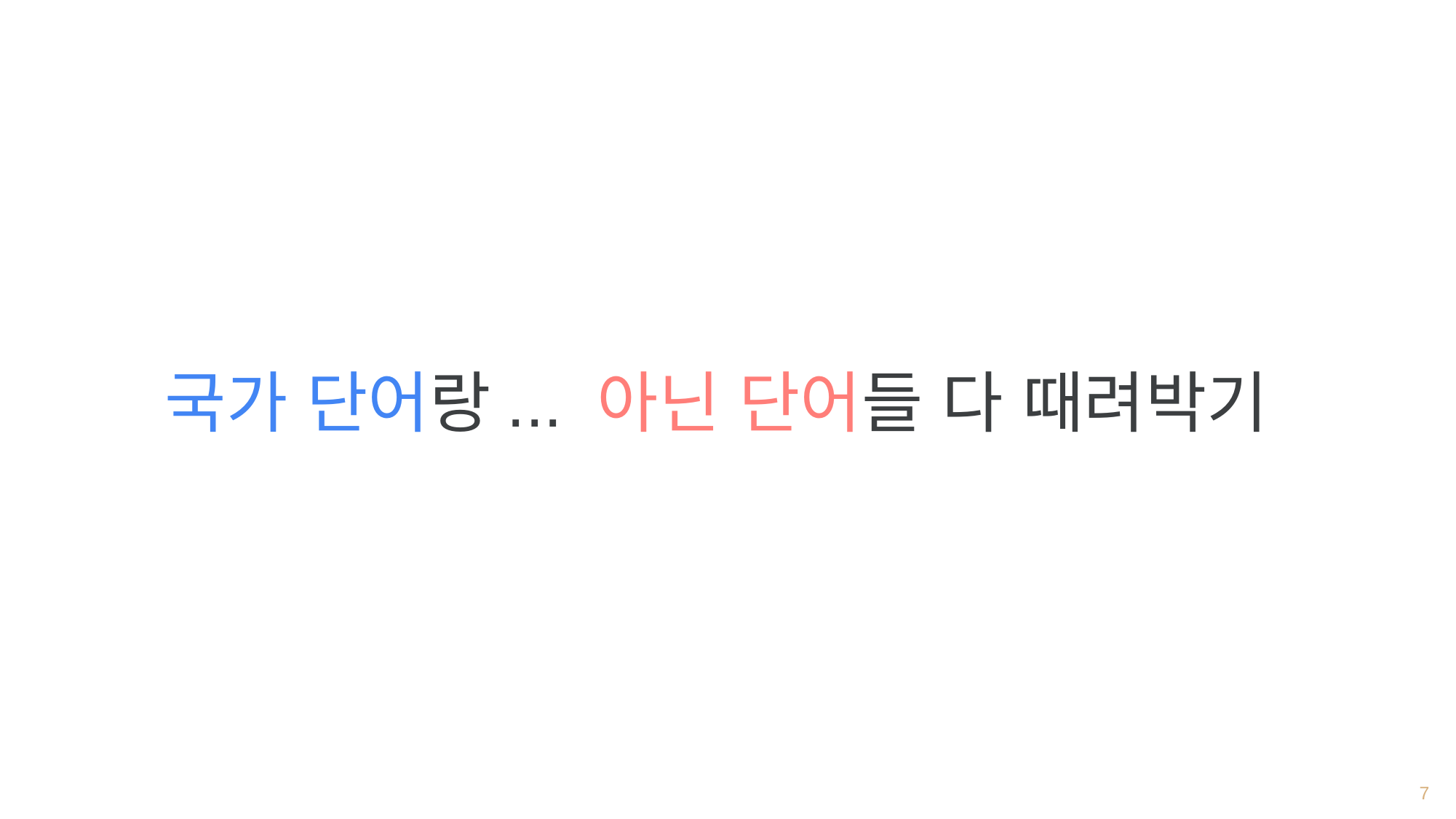

국가 단어랑... 아닌 단어들 다 때려박기
7